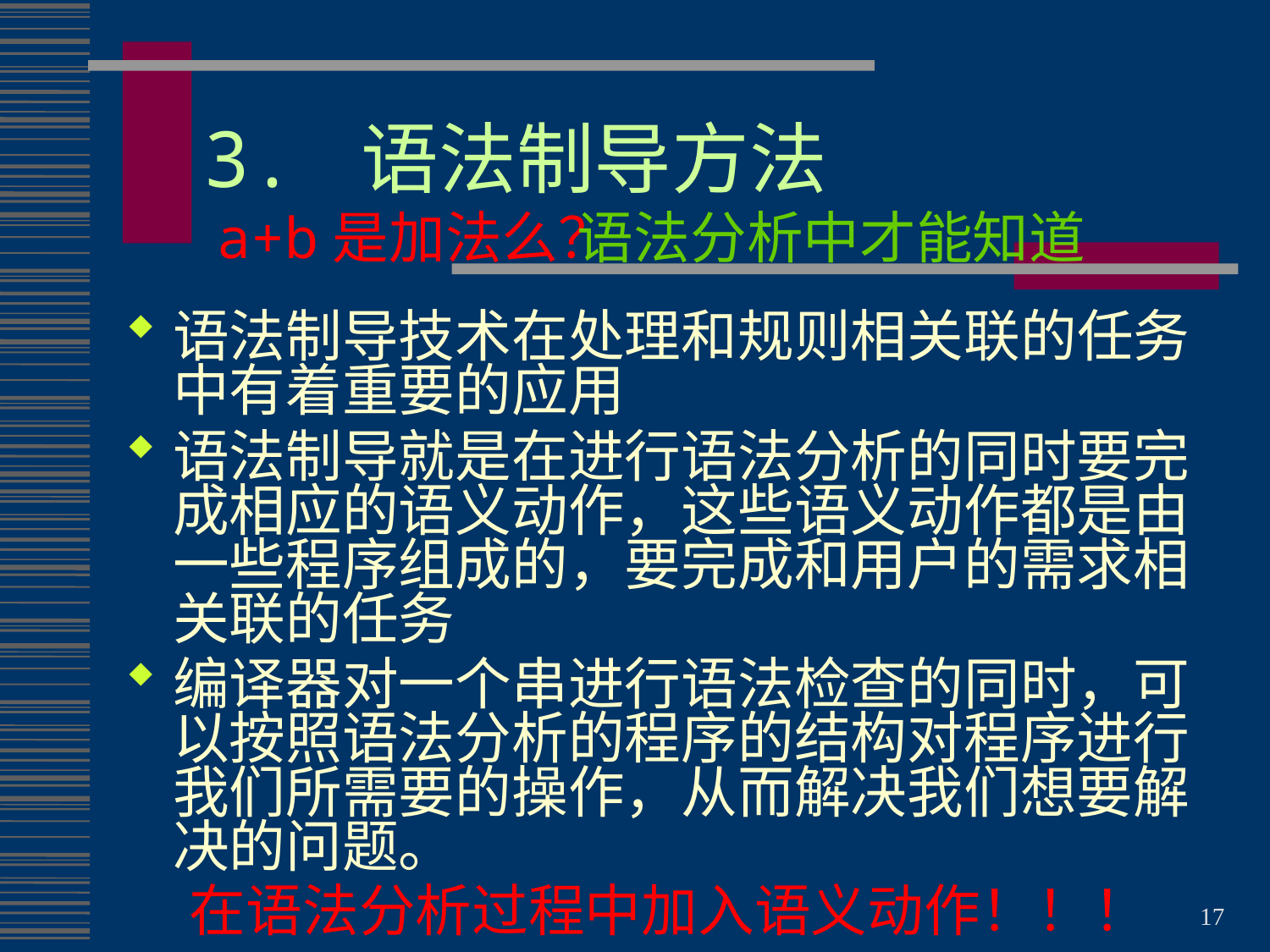

# 3. 语法制导方法
a+b是加法么？
语法分析中才能知道
语法制导技术在处理和规则相关联的任务中有着重要的应用
语法制导就是在进行语法分析的同时要完成相应的语义动作，这些语义动作都是由一些程序组成的，要完成和用户的需求相关联的任务
编译器对一个串进行语法检查的同时，可以按照语法分析的程序的结构对程序进行我们所需要的操作，从而解决我们想要解决的问题。
在语法分析过程中加入语义动作！！！